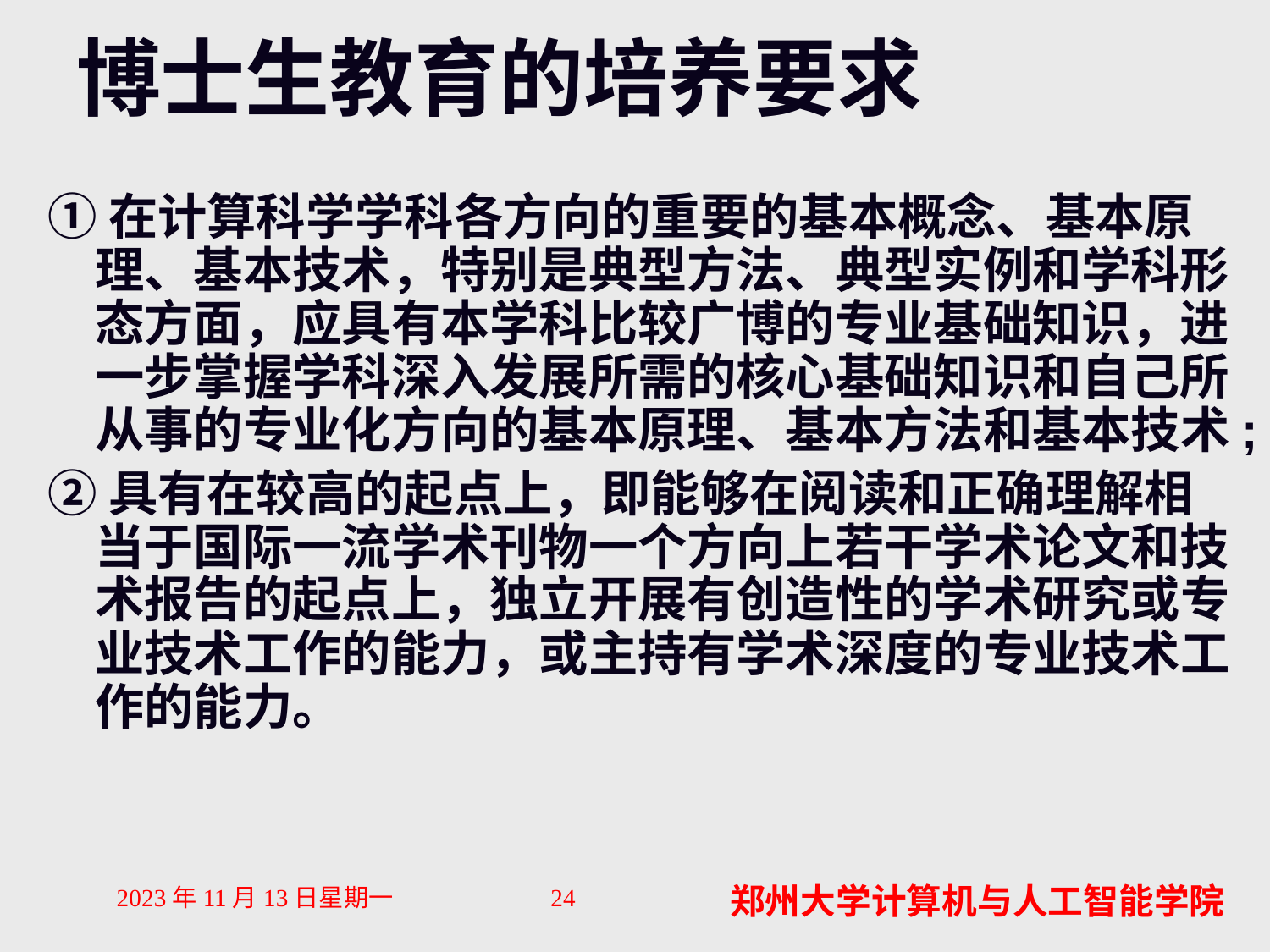

# 博士生教育的培养要求
①在计算科学学科各方向的重要的基本概念、基本原理、基本技术，特别是典型方法、典型实例和学科形态方面，应具有本学科比较广博的专业基础知识，进一步掌握学科深入发展所需的核心基础知识和自己所从事的专业化方向的基本原理、基本方法和基本技术;
②具有在较高的起点上，即能够在阅读和正确理解相当于国际一流学术刊物一个方向上若干学术论文和技术报告的起点上，独立开展有创造性的学术研究或专业技术工作的能力，或主持有学术深度的专业技术工作的能力。